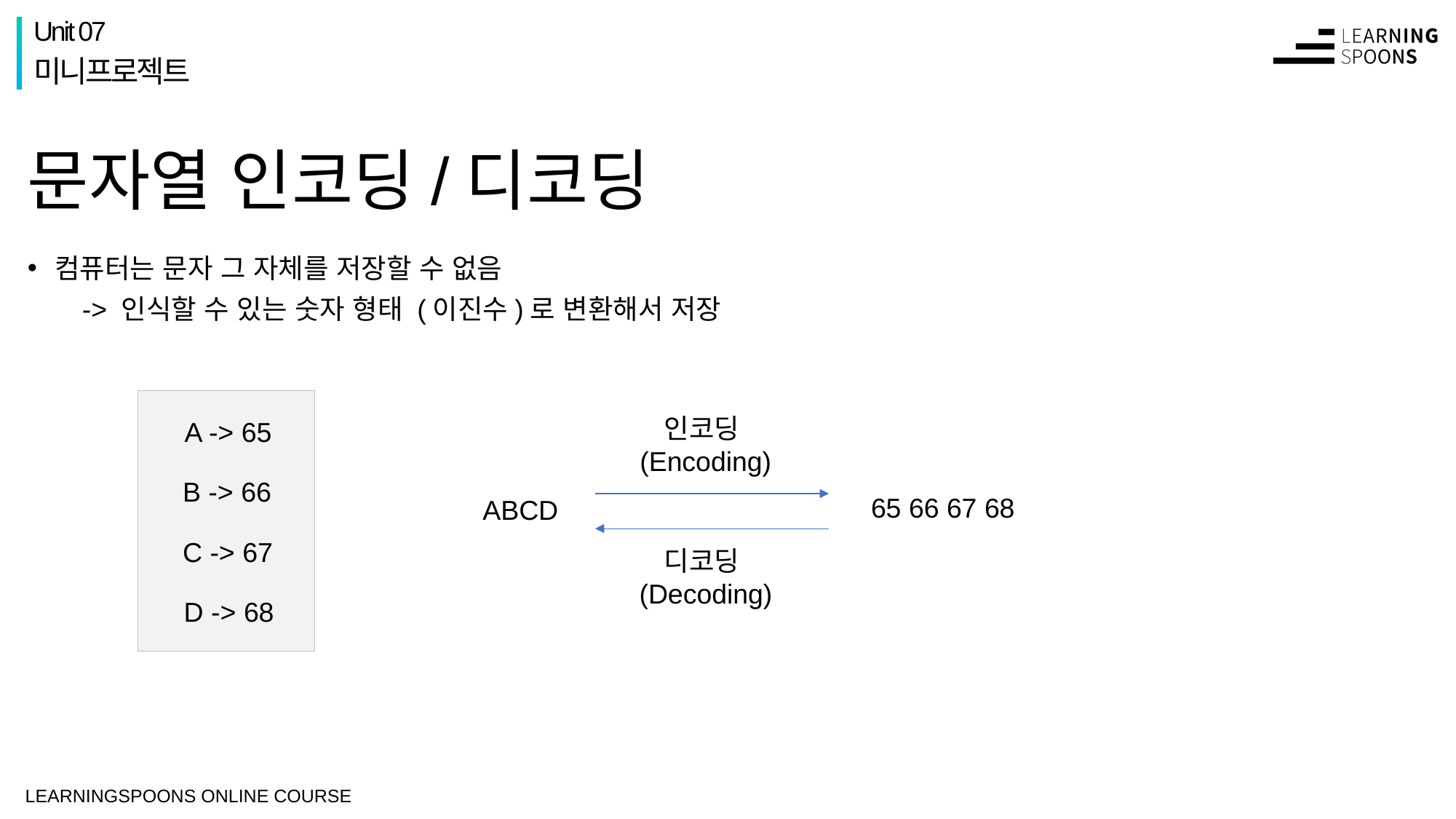

Unit 07
미니프로젝트
# 문자열 인코딩/디코딩
컴퓨터는 문자 그 자체를 저장할 수 없음
-> 인식할 수 있는 숫자 형태 (이진수)로 변환해서 저장

인코딩
(Encoding)
A -> 65
B -> 66
65 66 67 68
ABCD
C -> 67
디코딩
(Decoding)
D -> 68